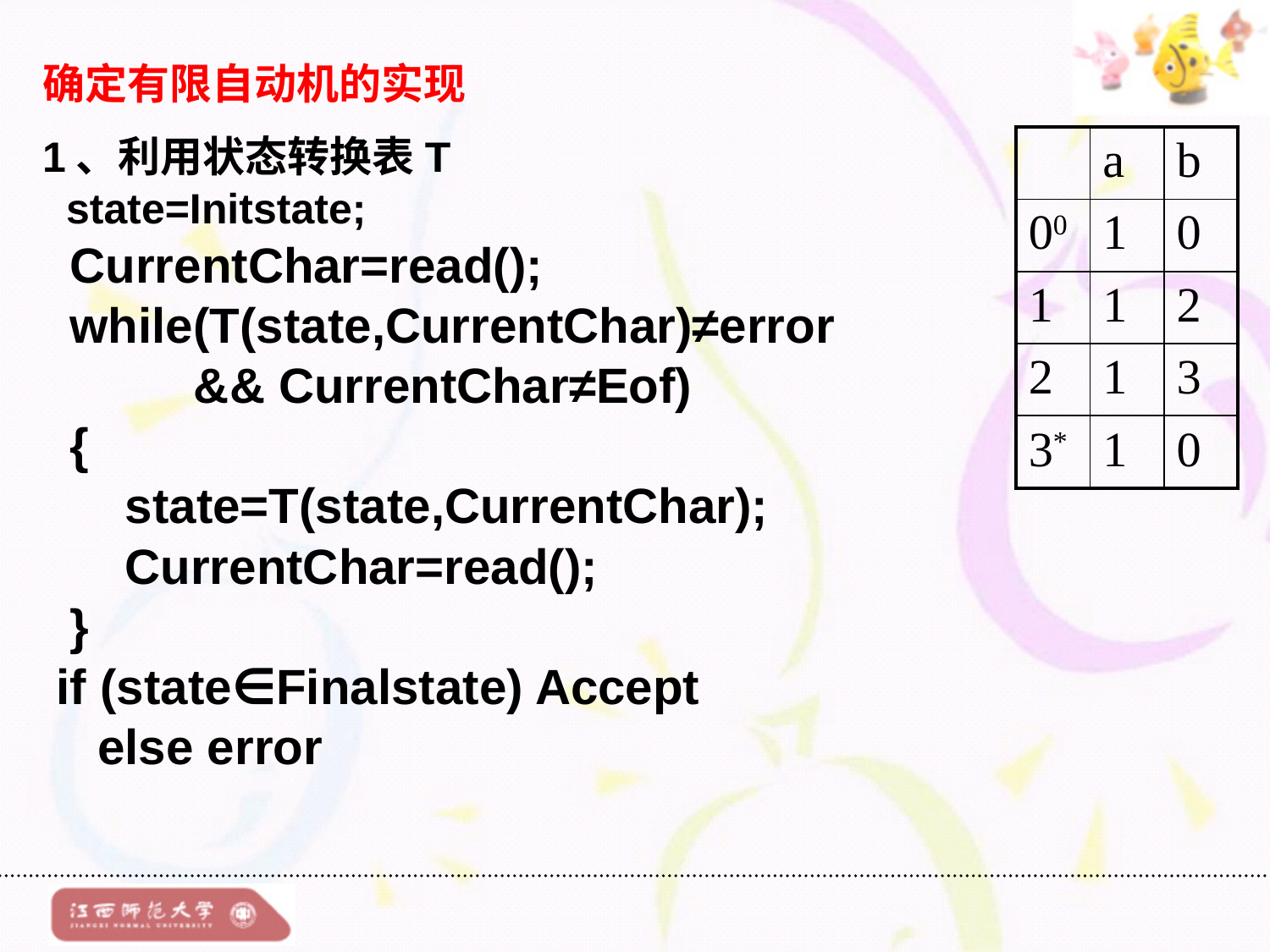

确定有限自动机的实现
1、利用状态转换表T
  state=Initstate;
  CurrentChar=read();
  while(T(state,CurrentChar)≠error
           && CurrentChar≠Eof)
  {
      state=T(state,CurrentChar);
      CurrentChar=read();
  }
 if (state∈Finalstate) Accept
    else error
|  | a | b |
| --- | --- | --- |
| 00 | 1 | 0 |
| 1 | 1 | 2 |
| 2 | 1 | 3 |
| 3\* | 1 | 0 |